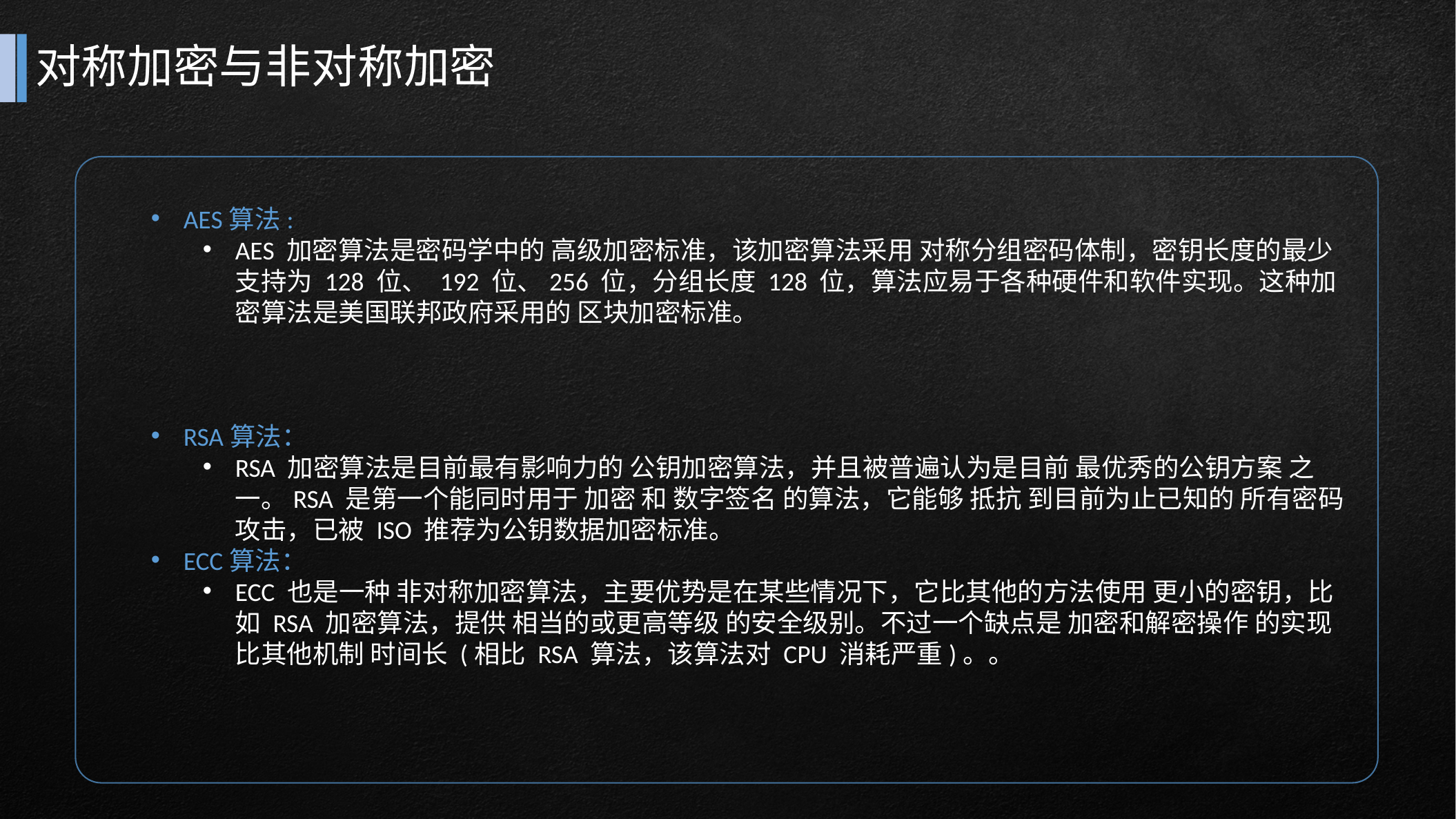

# 对称加密与非对称加密

AES算法:
AES 加密算法是密码学中的 高级加密标准，该加密算法采用 对称分组密码体制，密钥长度的最少支持为 128 位、 192 位、256 位，分组长度 128 位，算法应易于各种硬件和软件实现。这种加密算法是美国联邦政府采用的 区块加密标准。

RSA算法：
RSA 加密算法是目前最有影响力的 公钥加密算法，并且被普遍认为是目前 最优秀的公钥方案 之一。RSA 是第一个能同时用于 加密 和 数字签名 的算法，它能够 抵抗 到目前为止已知的 所有密码攻击，已被 ISO 推荐为公钥数据加密标准。
ECC算法：
ECC 也是一种 非对称加密算法，主要优势是在某些情况下，它比其他的方法使用 更小的密钥，比如 RSA 加密算法，提供 相当的或更高等级 的安全级别。不过一个缺点是 加密和解密操作 的实现比其他机制 时间长 (相比 RSA 算法，该算法对 CPU 消耗严重)。。